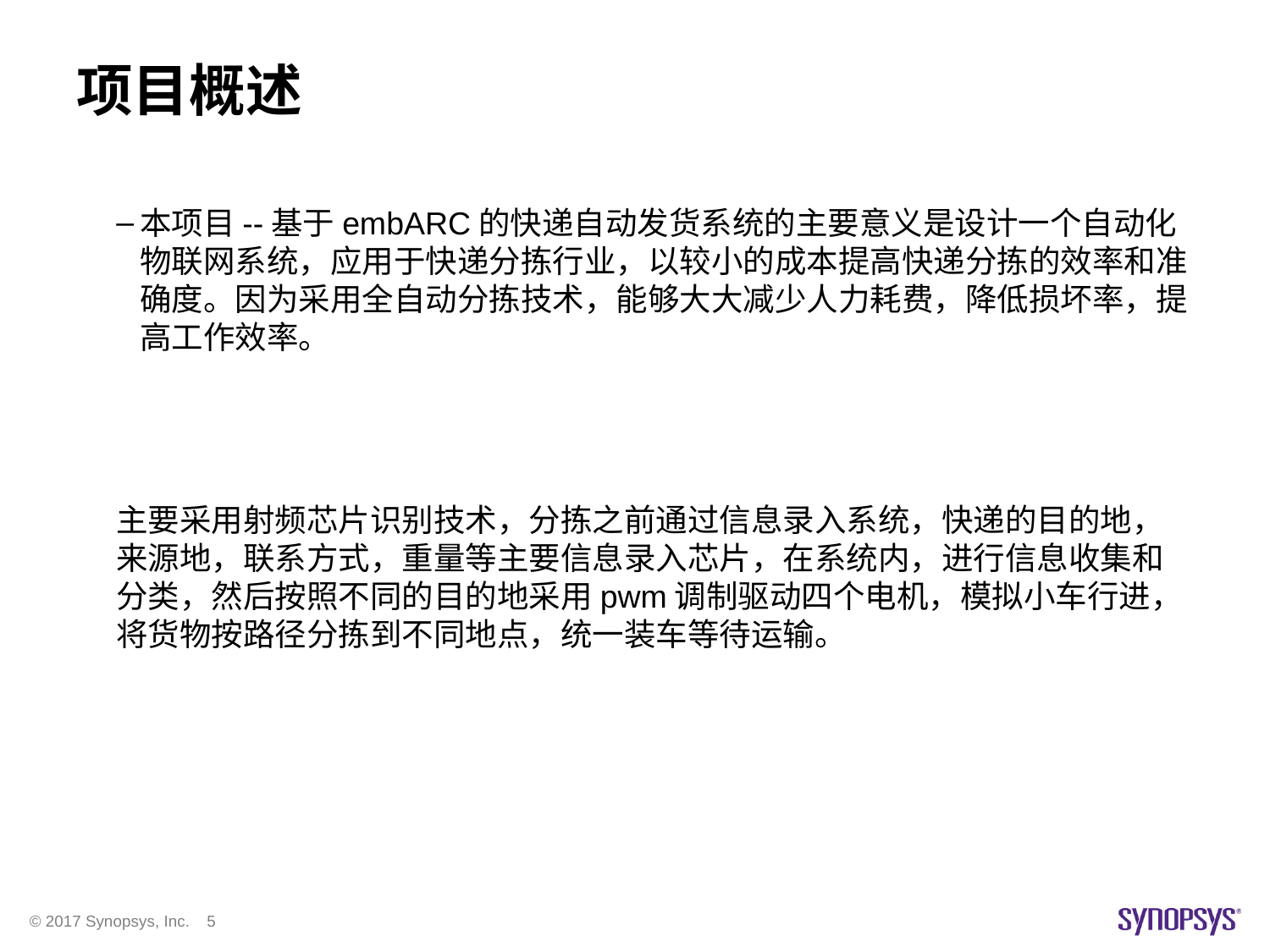

# 项目概述
本项目--基于embARC的快递自动发货系统的主要意义是设计一个自动化物联网系统，应用于快递分拣行业，以较小的成本提高快递分拣的效率和准确度。因为采用全自动分拣技术，能够大大减少人力耗费，降低损坏率，提高工作效率。

主要采用射频芯片识别技术，分拣之前通过信息录入系统，快递的目的地，来源地，联系方式，重量等主要信息录入芯片，在系统内，进行信息收集和分类，然后按照不同的目的地采用pwm调制驱动四个电机，模拟小车行进，将货物按路径分拣到不同地点，统一装车等待运输。